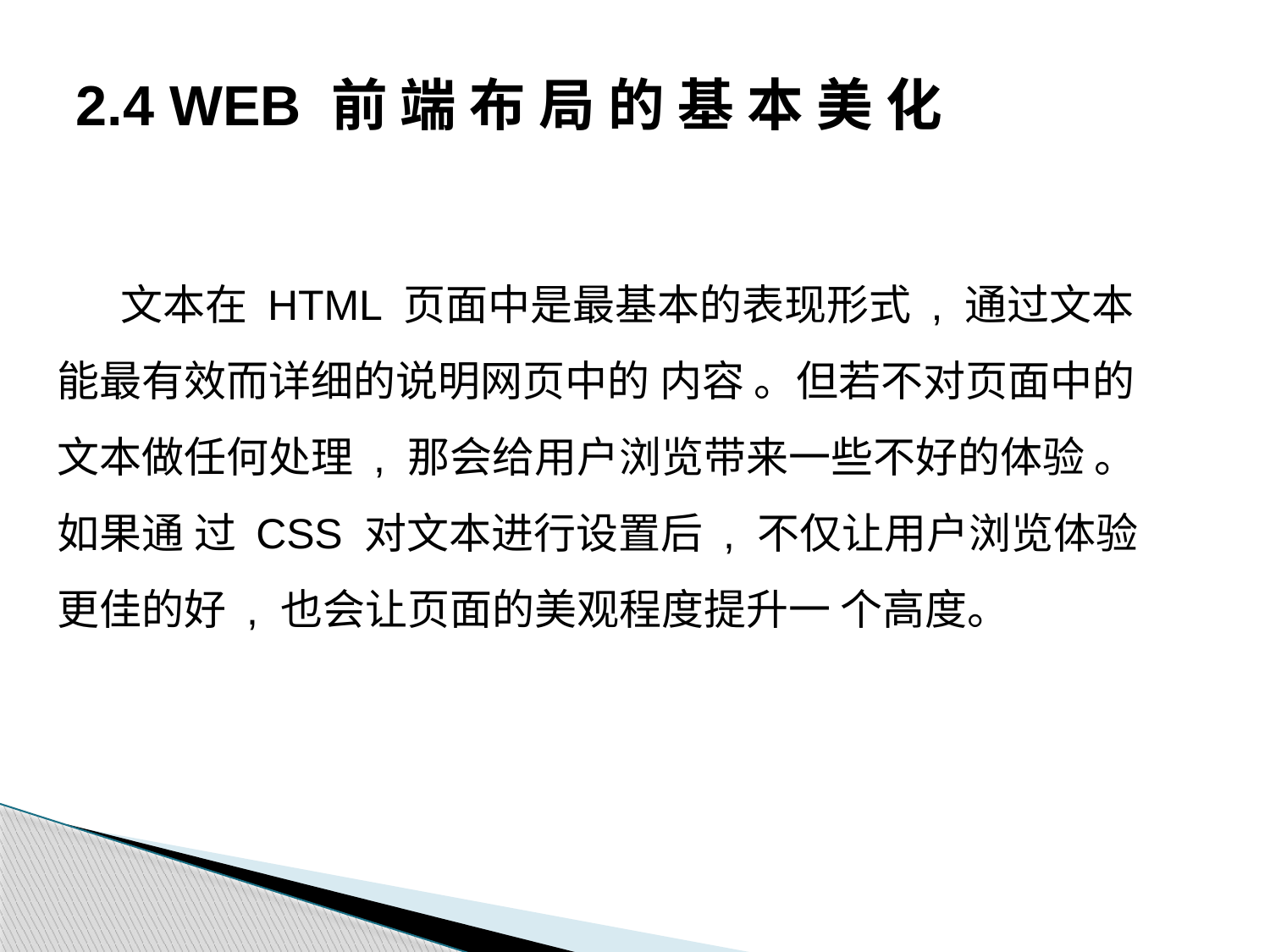

# 2.4 WEB 前 端 布 局 的 基 本 美 化
文本在 HTML 页面中是最基本的表现形式 , 通过文本能最有效而详细的说明网页中的 内容 。但若不对页面中的文本做任何处理 , 那会给用户浏览带来一些不好的体验 。如果通 过 CSS 对文本进行设置后 , 不仅让用户浏览体验更佳的好 , 也会让页面的美观程度提升一 个高度。